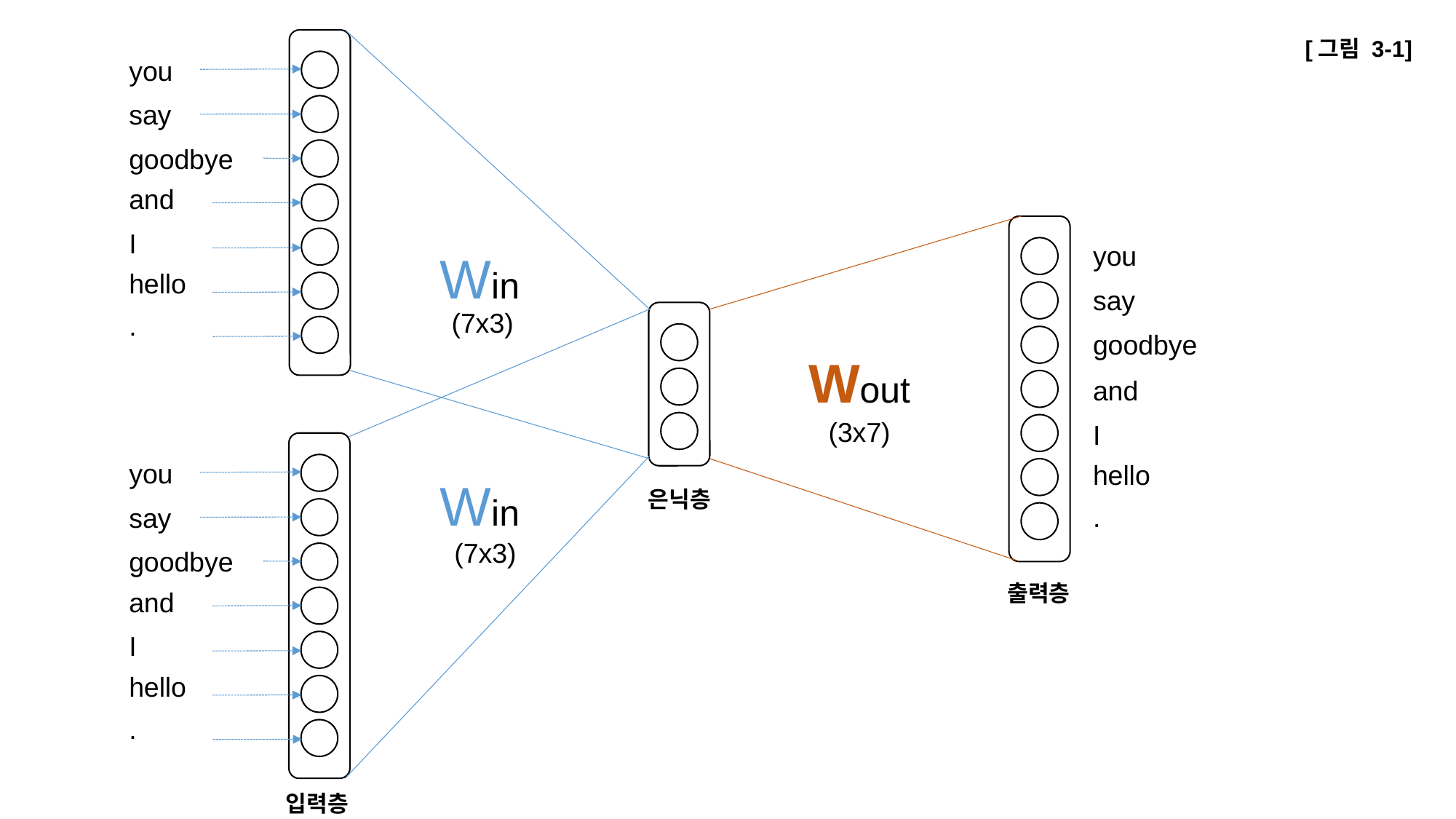

[그림 3-1]

you
say
goodbye
and

I
you
Win
hello
say
(7x3)

.
goodbye
Wout
and
(3x7)
I

you
hello
Win
은닉층
.
say
(7x3)
goodbye
출력층
and
I
hello
.
입력층